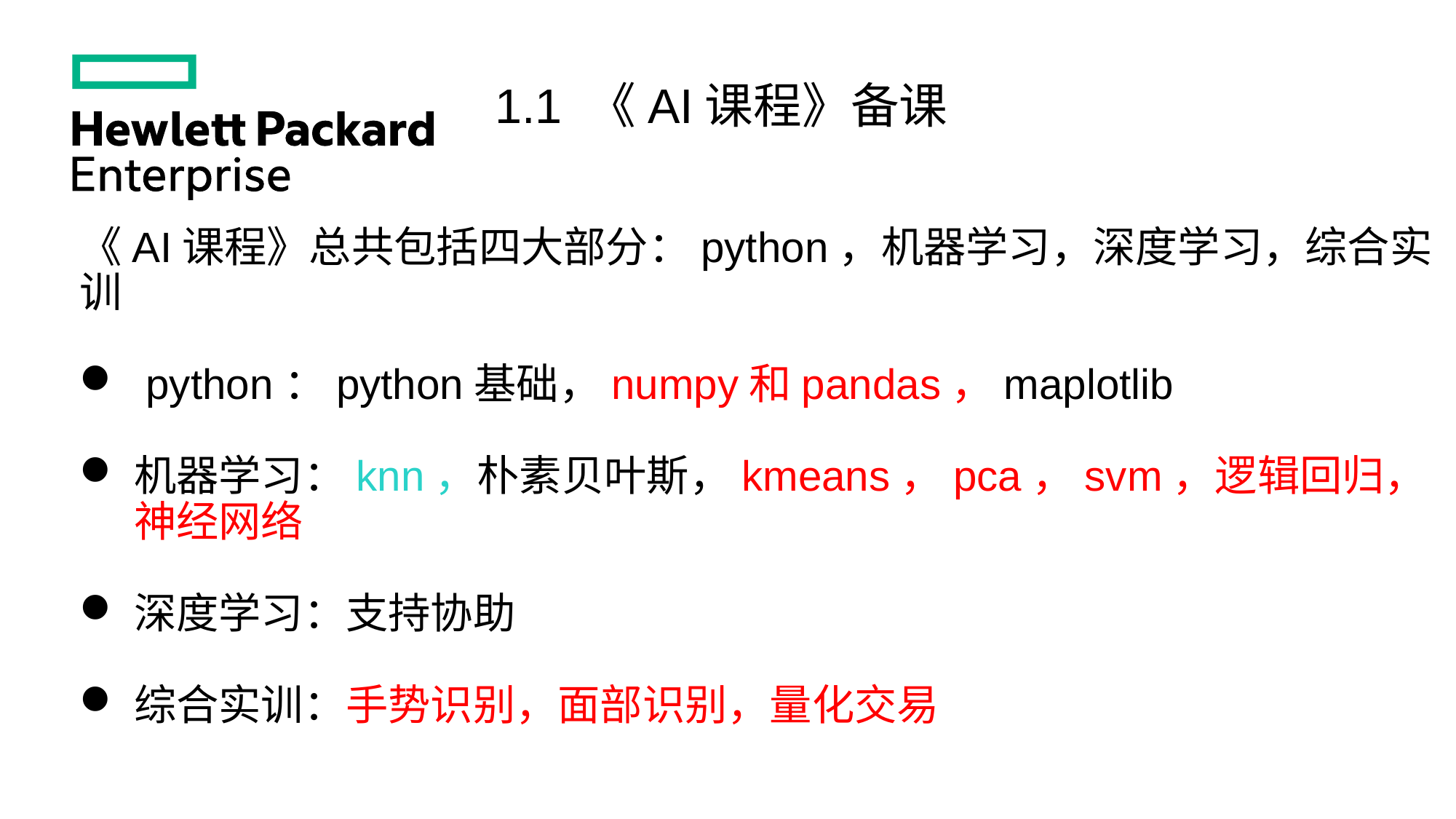

1.1 《AI课程》备课
《AI课程》总共包括四大部分：python，机器学习，深度学习，综合实训

 python：python基础，numpy和pandas，maplotlib

机器学习：knn，朴素贝叶斯，kmeans，pca，svm，逻辑回归，神经网络

深度学习：支持协助

综合实训：手势识别，面部识别，量化交易

4